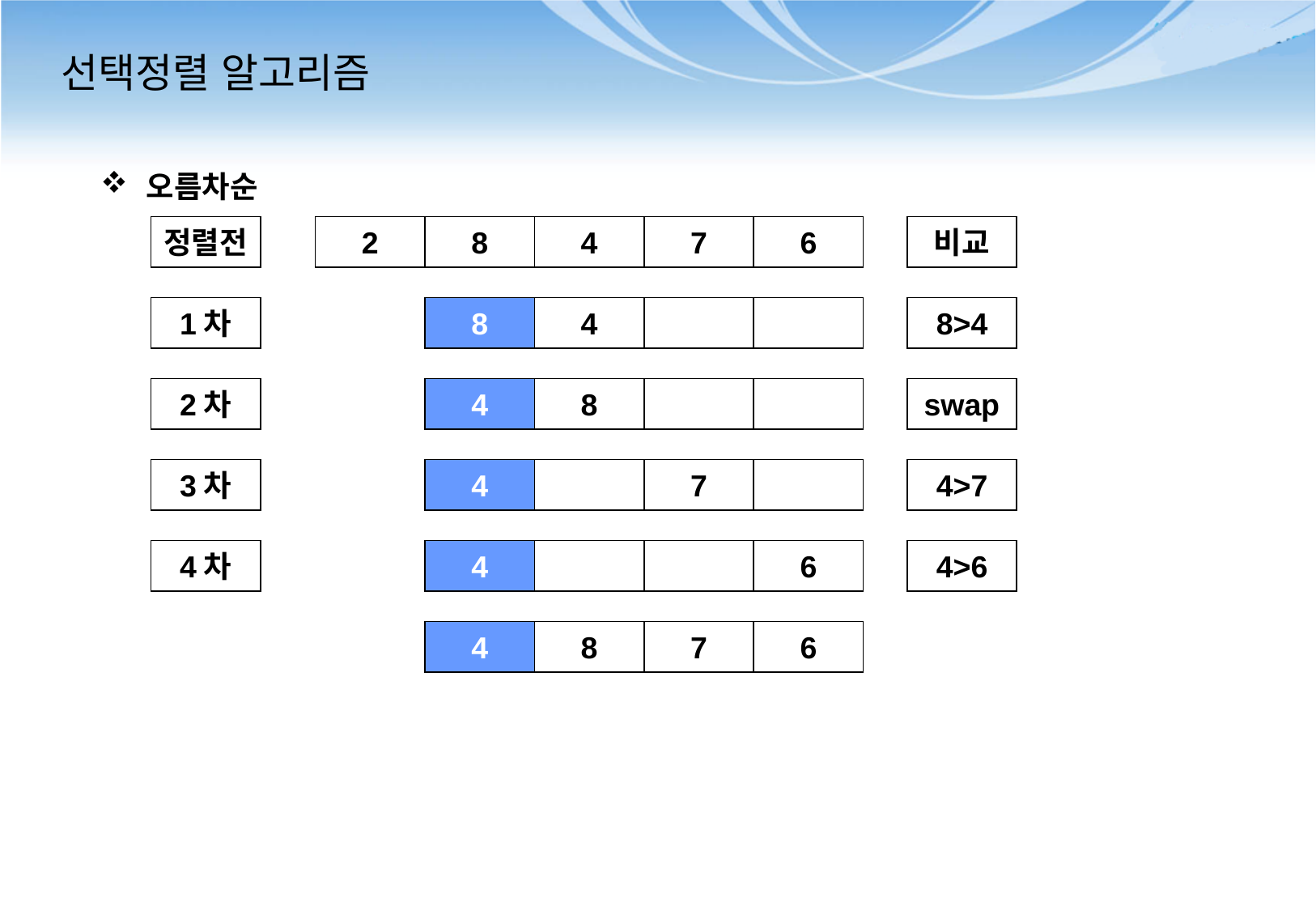

# 선택정렬 알고리즘
오름차순
정렬전
2
8
4
7
6
비교
1차
8
4

8>4
2차
4
8

swap
3차
4

7

4>7
4차
4

6
4>6
4
8
7
6